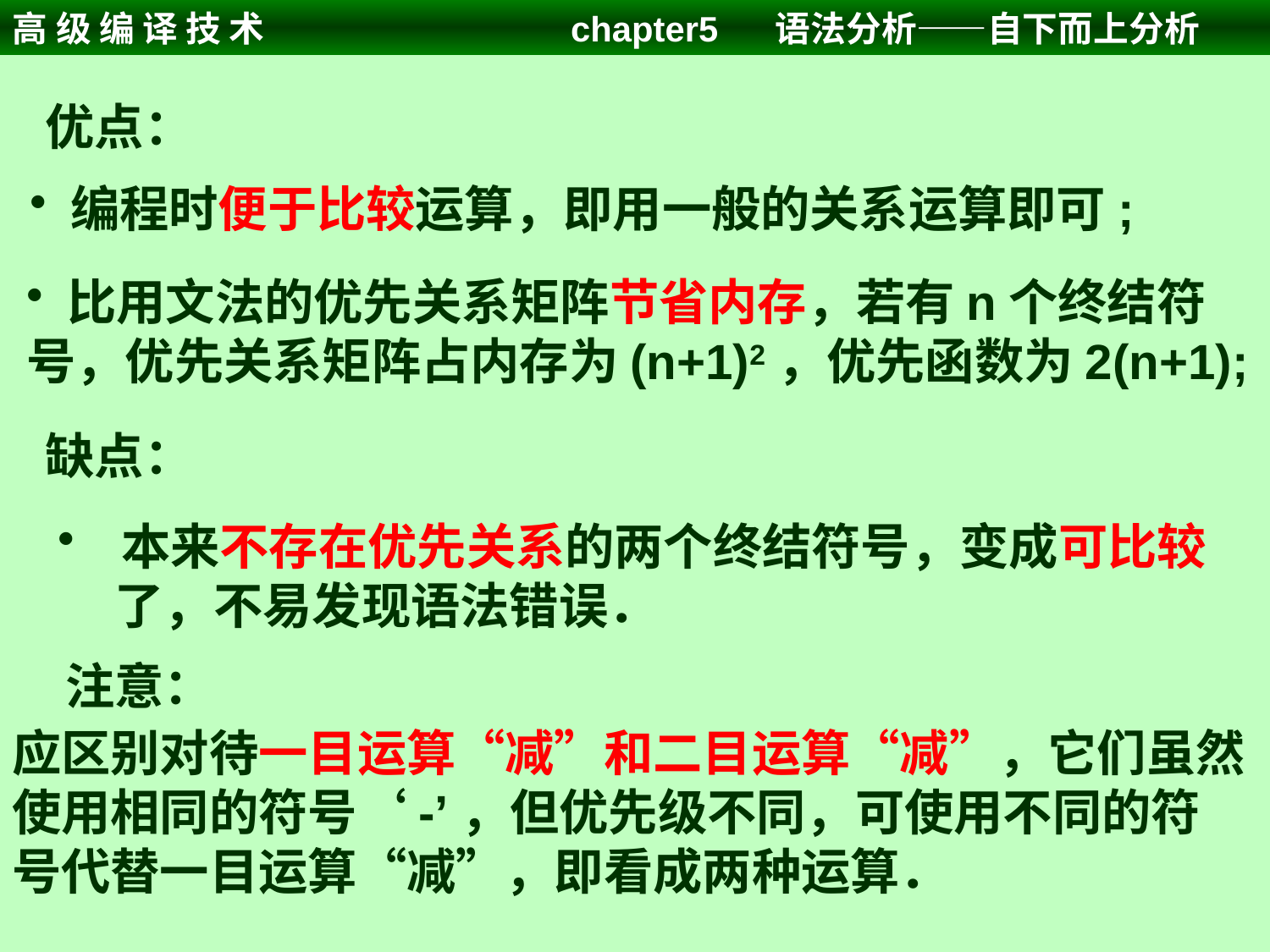

优点：
 编程时便于比较运算，即用一般的关系运算即可;
 比用文法的优先关系矩阵节省内存，若有n个终结符
号，优先关系矩阵占内存为(n+1)2，优先函数为2(n+1);
缺点：
   本来不存在优先关系的两个终结符号，变成可比较
    了，不易发现语法错误．
注意：
应区别对待一目运算“减”和二目运算“减”，它们虽然
使用相同的符号‘-’，但优先级不同，可使用不同的符
号代替一目运算“减”，即看成两种运算．